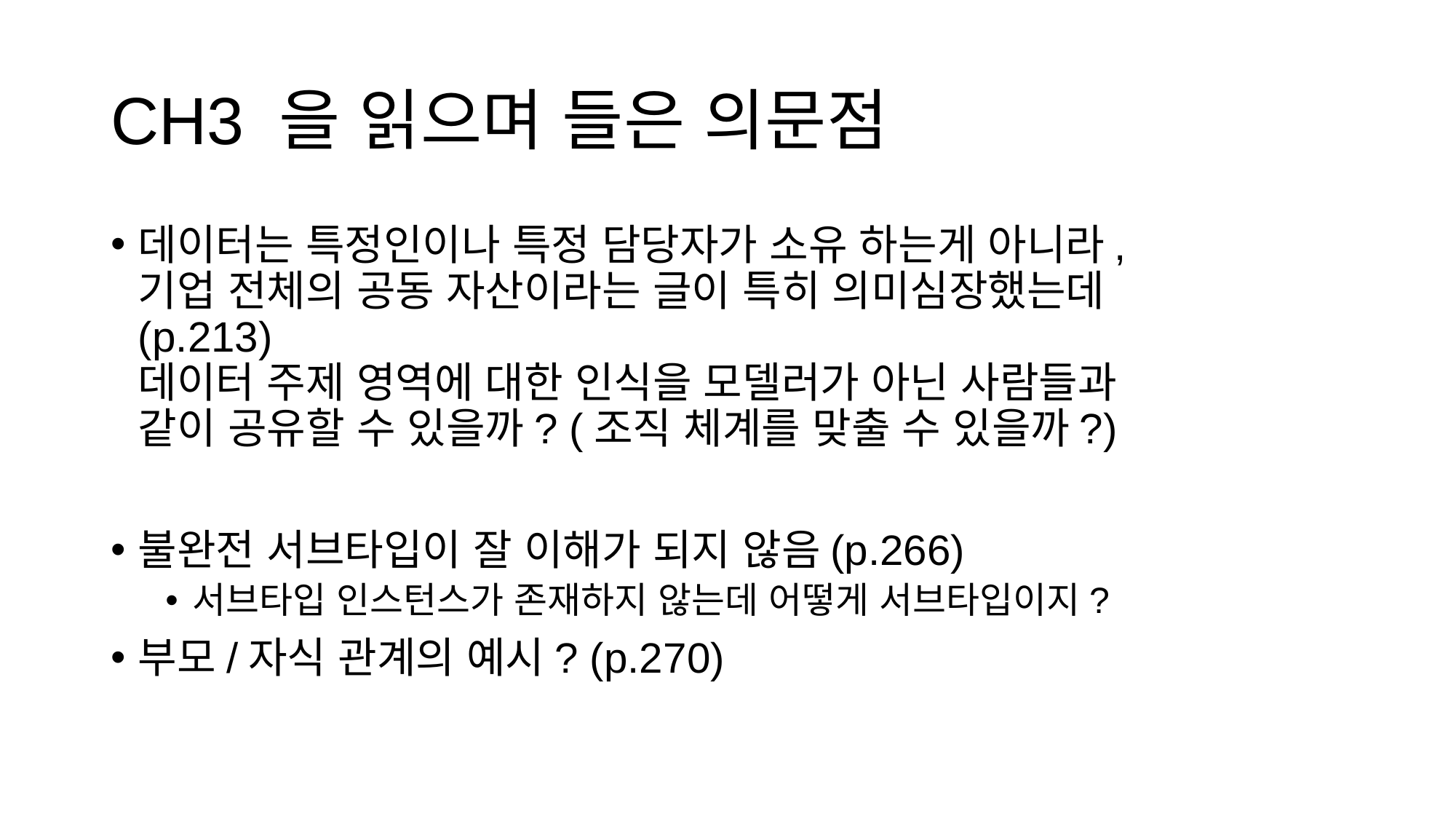

# CH3 을 읽으며 들은 의문점
데이터는 특정인이나 특정 담당자가 소유 하는게 아니라,
기업 전체의 공동 자산이라는 글이 특히 의미심장했는데
(p.213)
데이터 주제 영역에 대한 인식을 모델러가 아닌 사람들과
같이 공유할 수 있을까? (조직 체계를 맞출 수 있을까?)

불완전 서브타입이 잘 이해가 되지 않음(p.266)
서브타입 인스턴스가 존재하지 않는데 어떻게 서브타입이지?
부모/자식 관계의 예시? (p.270)